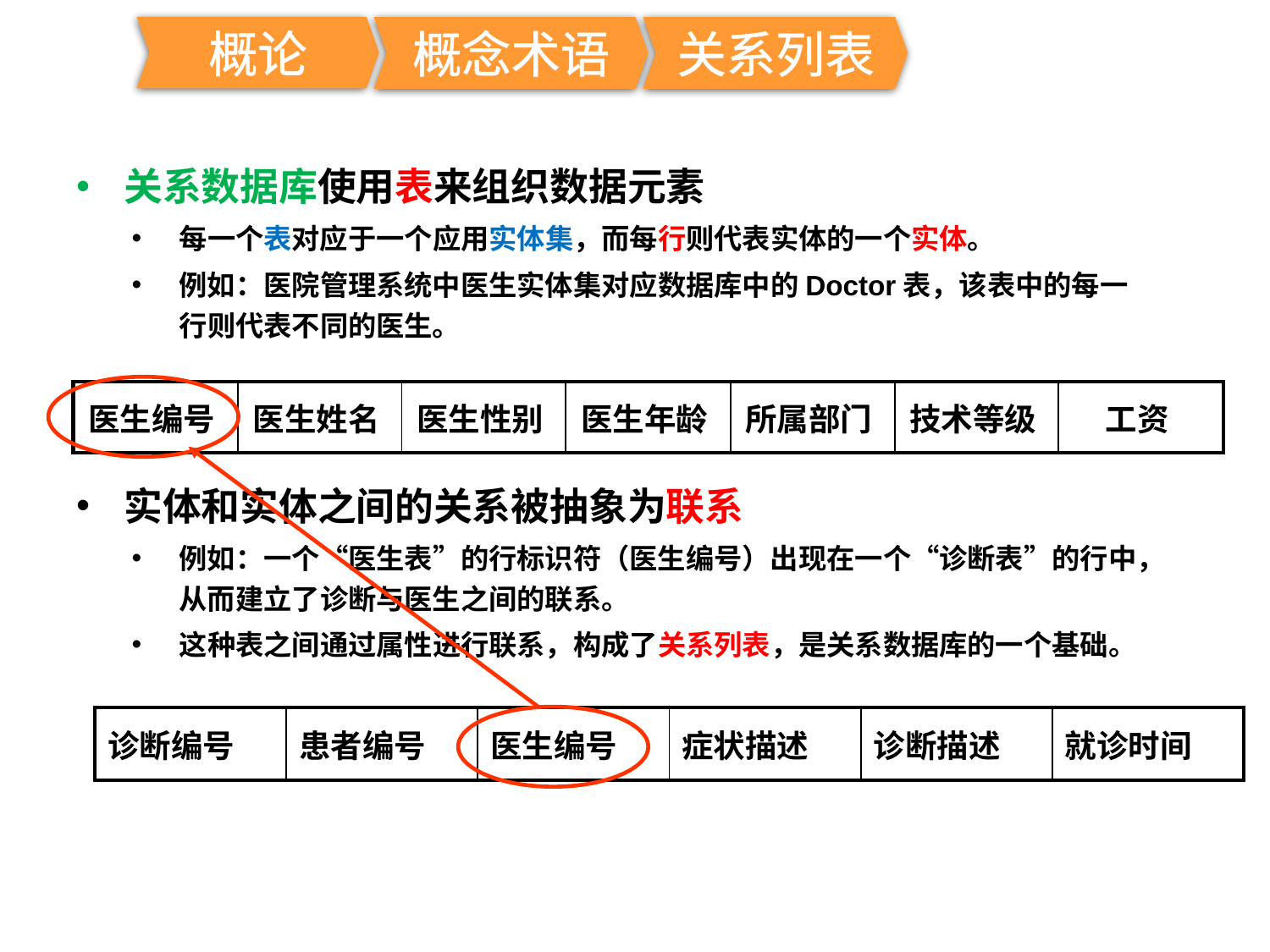

概论
概念术语
关系列表
关系数据库使用表来组织数据元素
每一个表对应于一个应用实体集，而每行则代表实体的一个实体。
例如：医院管理系统中医生实体集对应数据库中的Doctor表，该表中的每一行则代表不同的医生。

实体和实体之间的关系被抽象为联系
例如：一个“医生表”的行标识符（医生编号）出现在一个“诊断表”的行中，从而建立了诊断与医生之间的联系。
这种表之间通过属性进行联系，构成了关系列表，是关系数据库的一个基础。

| 医生编号 | 医生姓名 | 医生性别 | 医生年龄 | 所属部门 | 技术等级 | 工资 |
| --- | --- | --- | --- | --- | --- | --- |
| 诊断编号 | 患者编号 | 医生编号 | 症状描述 | 诊断描述 | 就诊时间 |
| --- | --- | --- | --- | --- | --- |